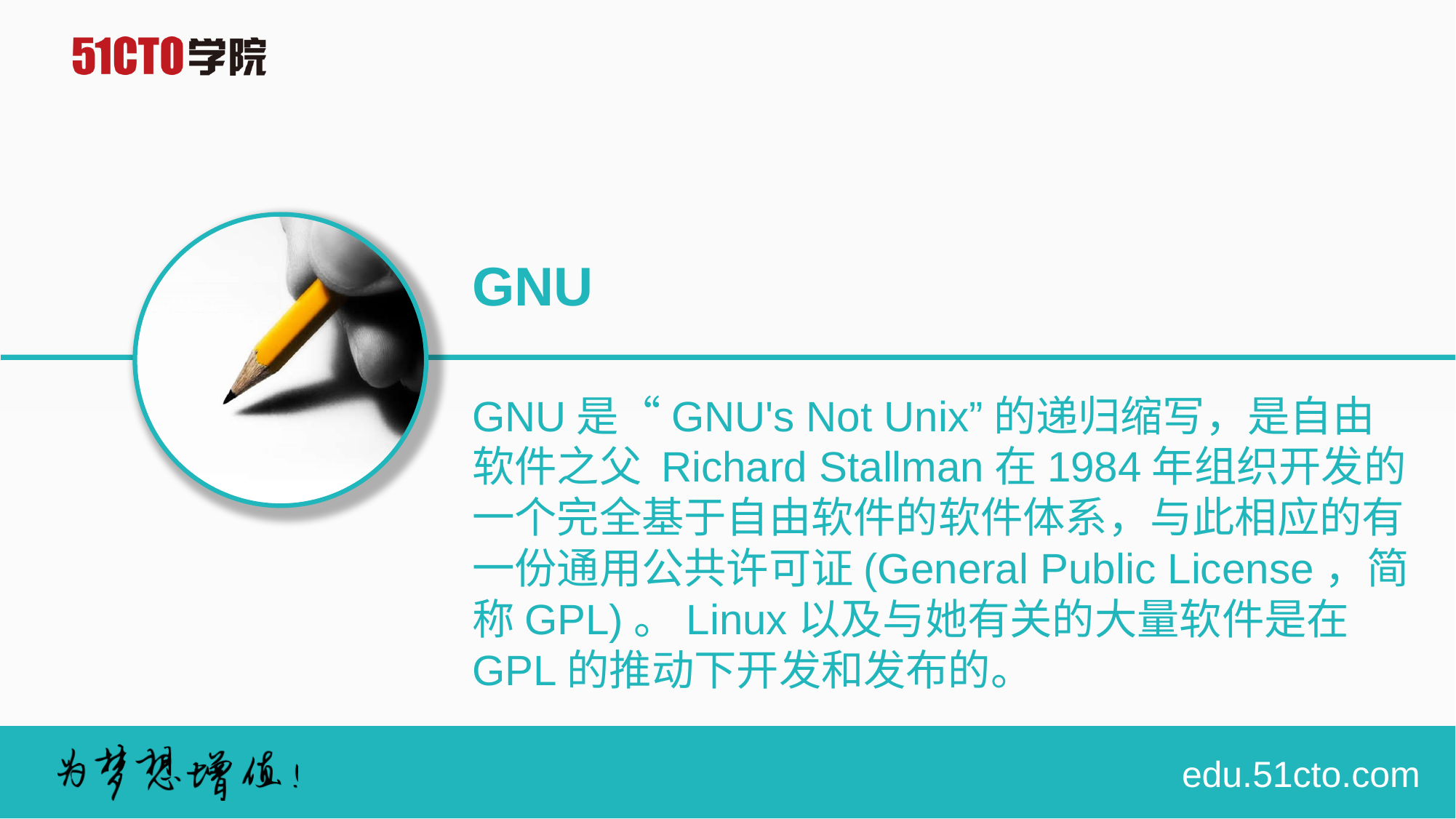

GNU
GNU是“GNU's Not Unix”的递归缩写，是自由软件之父 Richard Stallman在1984年组织开发的一个完全基于自由软件的软件体系，与此相应的有一份通用公共许可证(General Public License，简称GPL)。Linux以及与她有关的大量软件是在GPL的推动下开发和发布的。